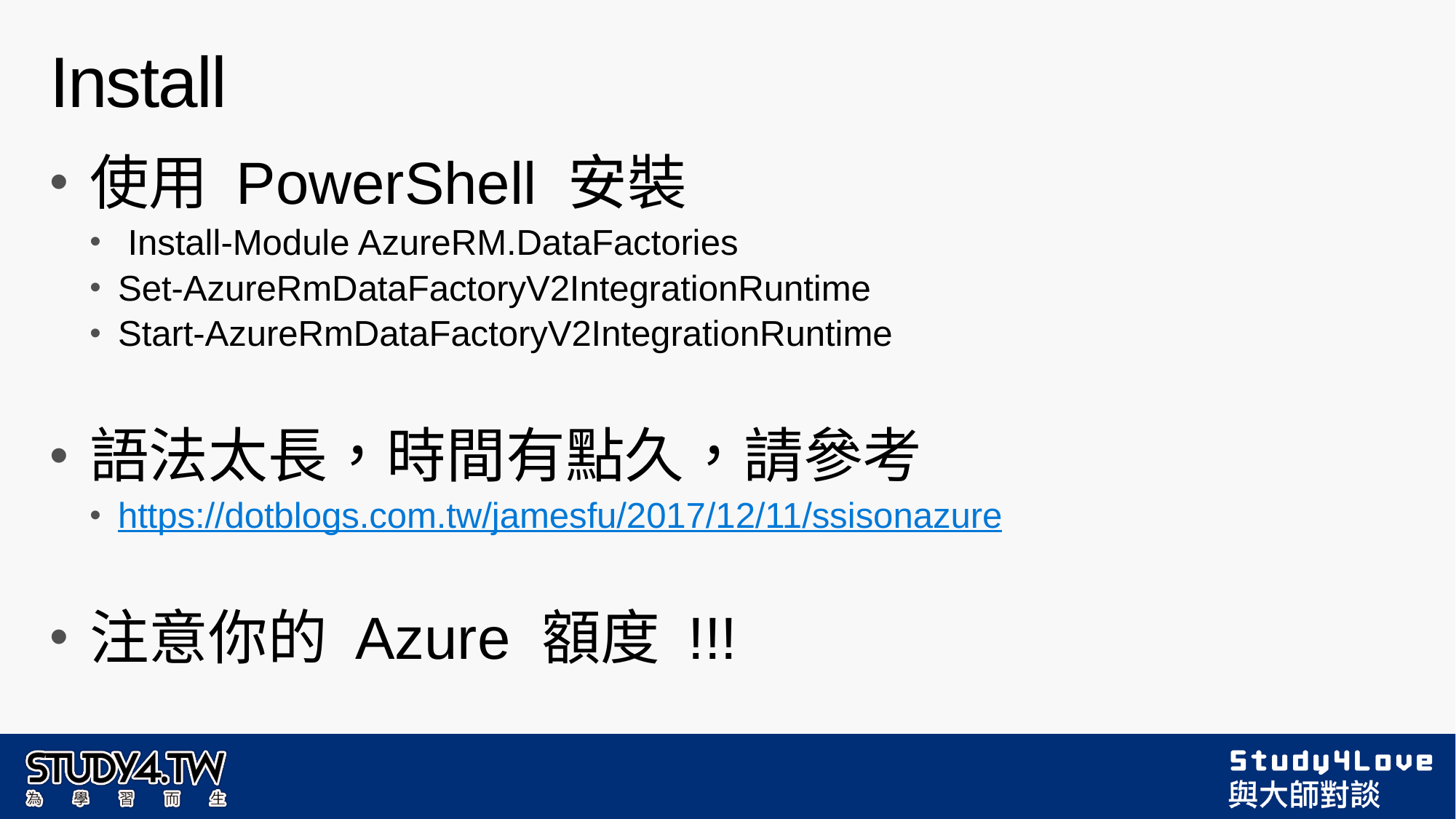

# Install
使用 PowerShell 安裝
 Install-Module AzureRM.DataFactories
Set-AzureRmDataFactoryV2IntegrationRuntime
Start-AzureRmDataFactoryV2IntegrationRuntime

語法太長，時間有點久，請參考
https://dotblogs.com.tw/jamesfu/2017/12/11/ssisonazure

注意你的 Azure 額度 !!!